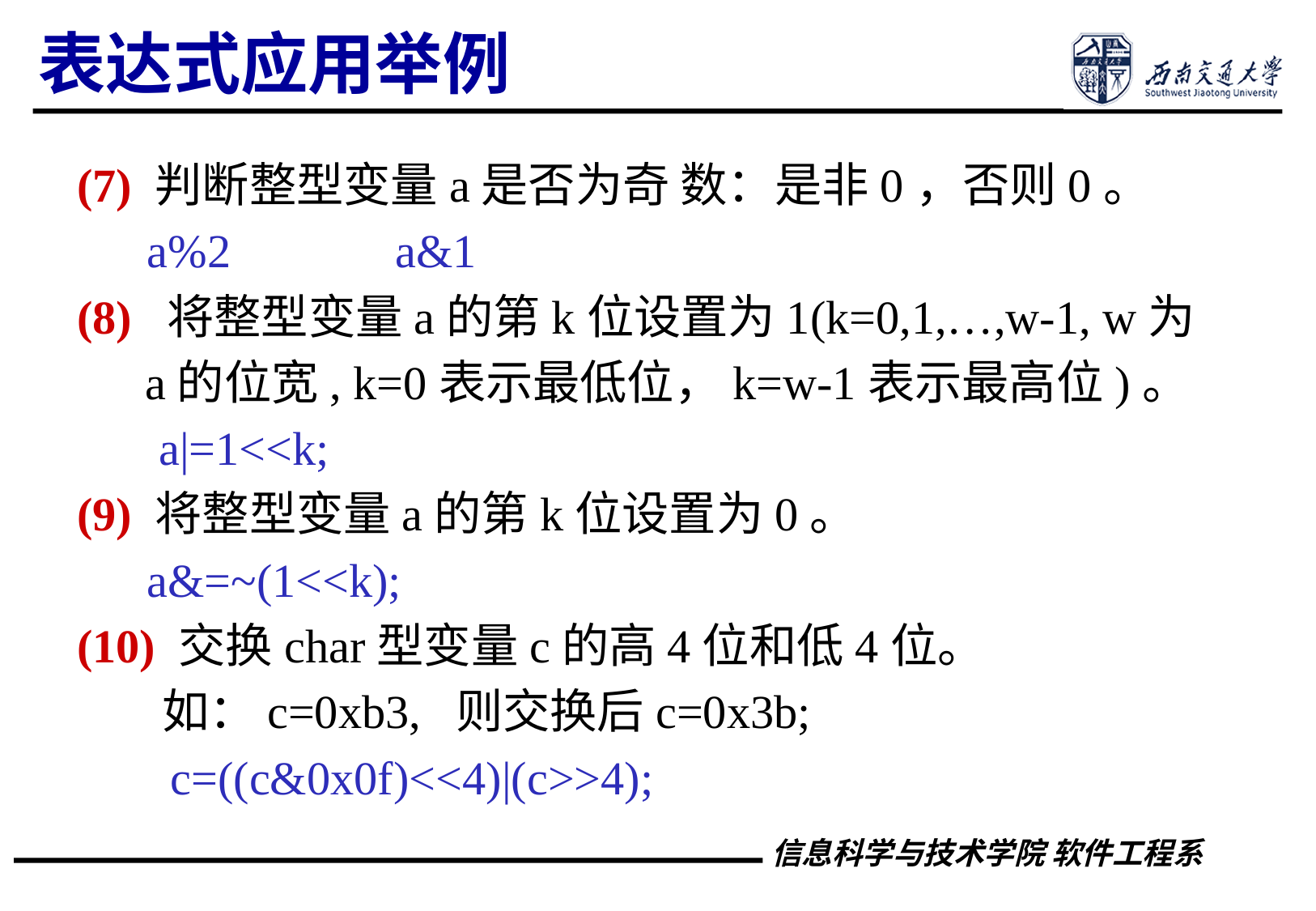

表达式应用举例
(7) 判断整型变量a是否为奇 数：是非0，否则0。
      a%2              a&1
(8)  将整型变量a的第k位设置为1(k=0,1,…,w-1, w为a的位宽, k=0表示最低位，k=w-1表示最高位)。
       a|=1<<k;
(9) 将整型变量a的第k位设置为0。
      a&=~(1<<k);
(10) 交换char型变量c的高4位和低4位。
       如：c=0xb3,  则交换后c=0x3b;
        c=((c&0x0f)<<4)|(c>>4);